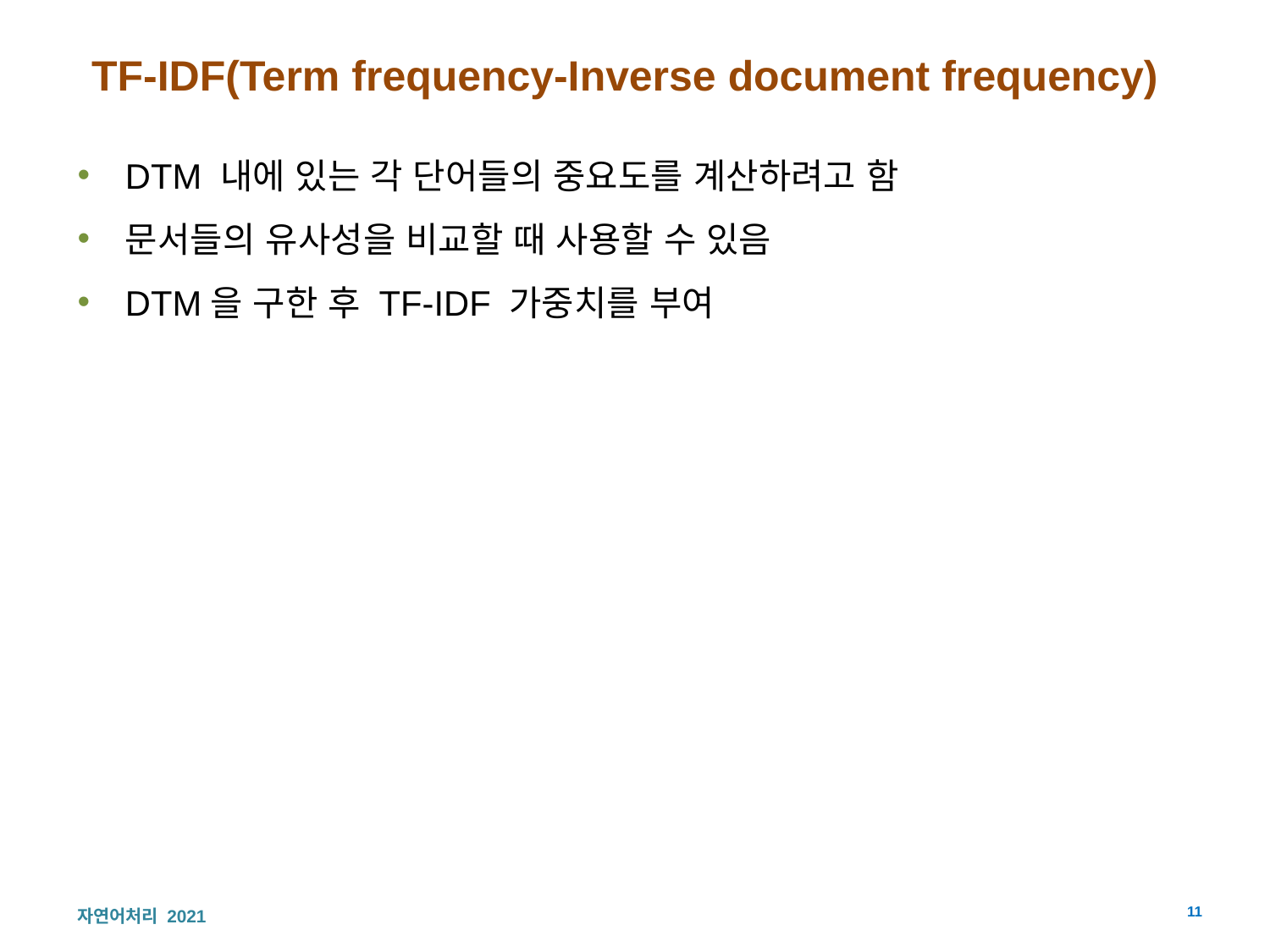

# TF-IDF(Term frequency-Inverse document frequency)
DTM 내에 있는 각 단어들의 중요도를 계산하려고 함
문서들의 유사성을 비교할 때 사용할 수 있음
DTM을 구한 후 TF-IDF 가중치를 부여